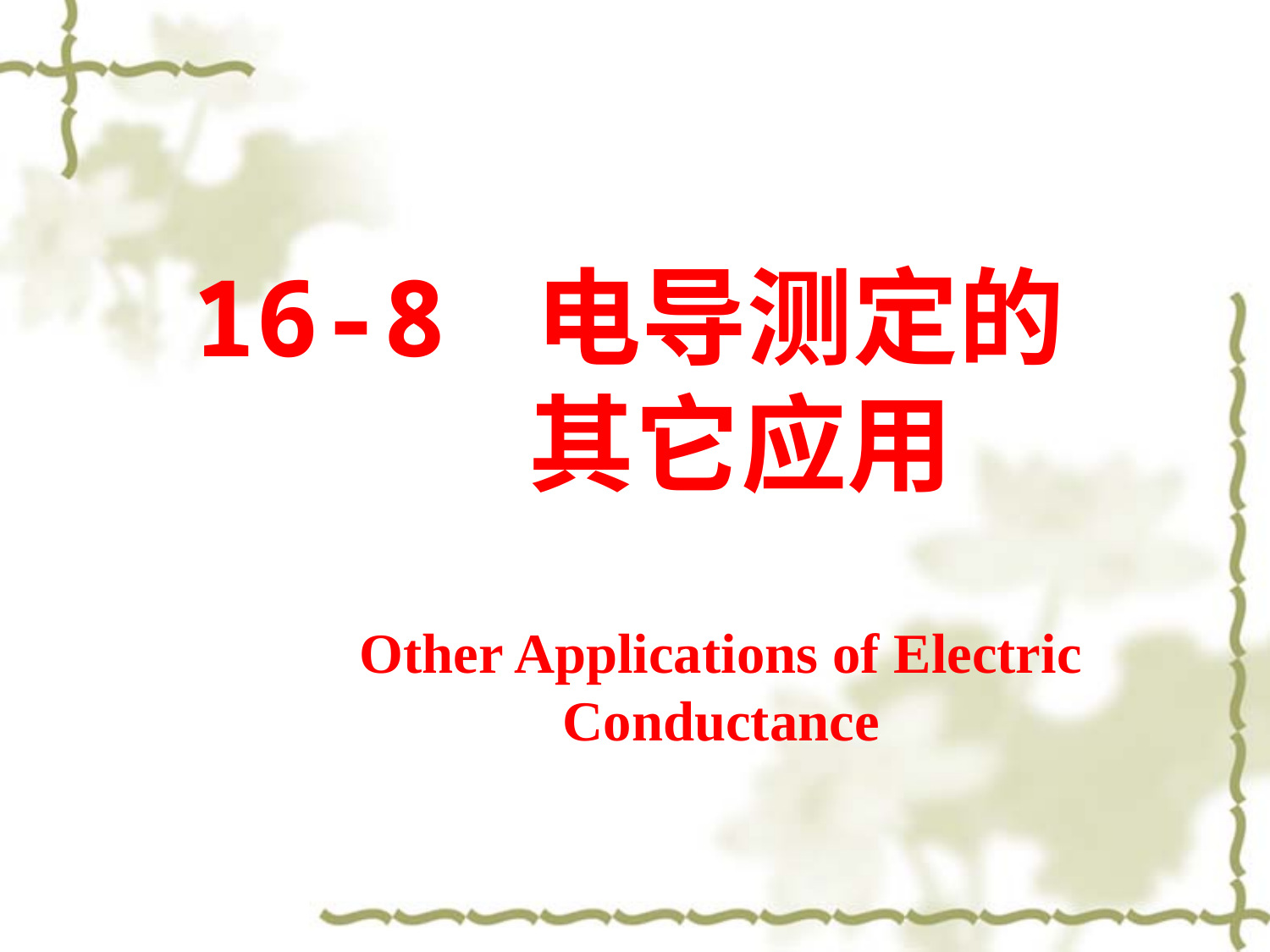

16-8 电导测定的其它应用
Other Applications of Electric Conductance